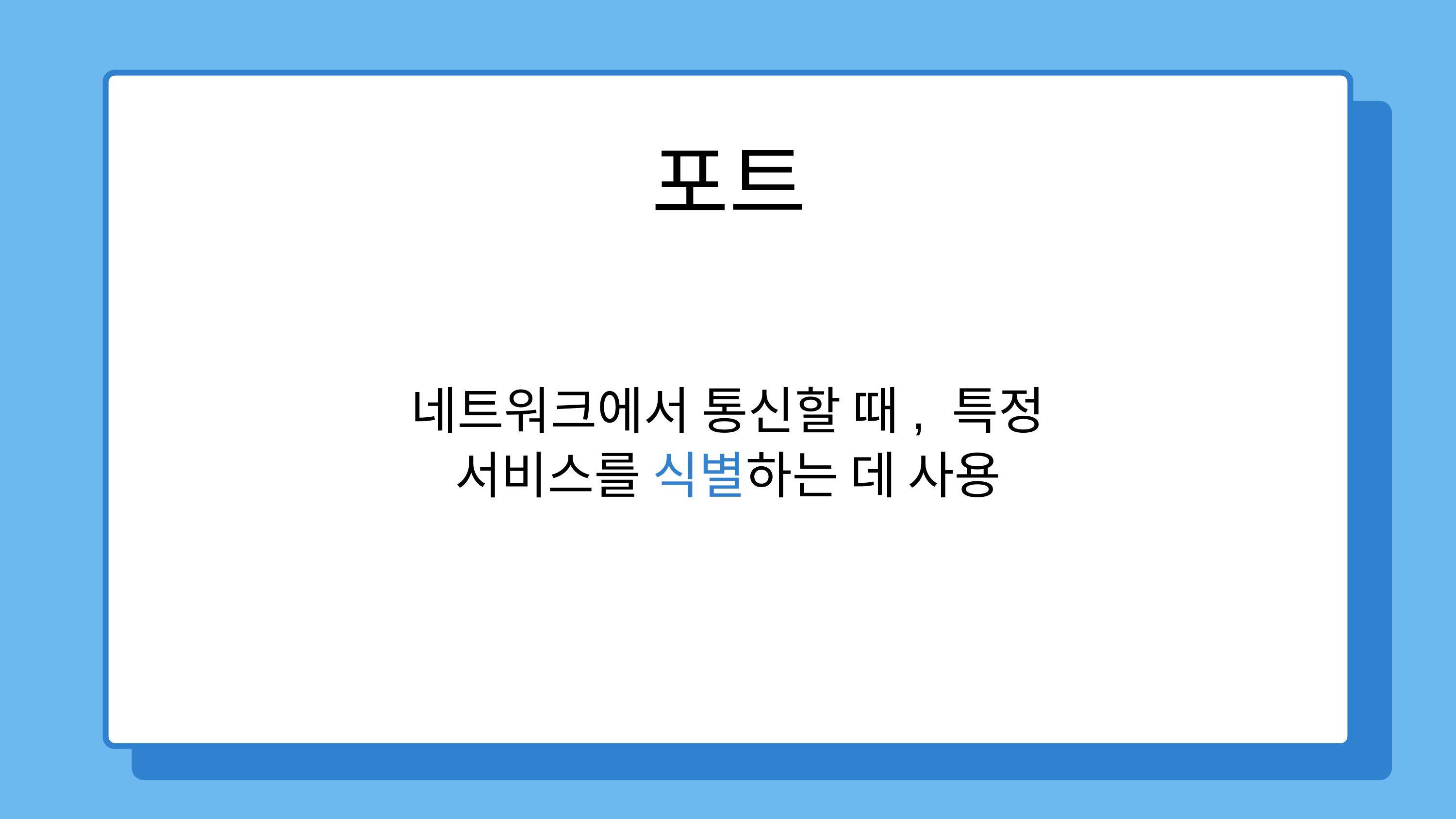

포트
네트워크에서 통신할 때, 특정 서비스를 식별하는 데 사용